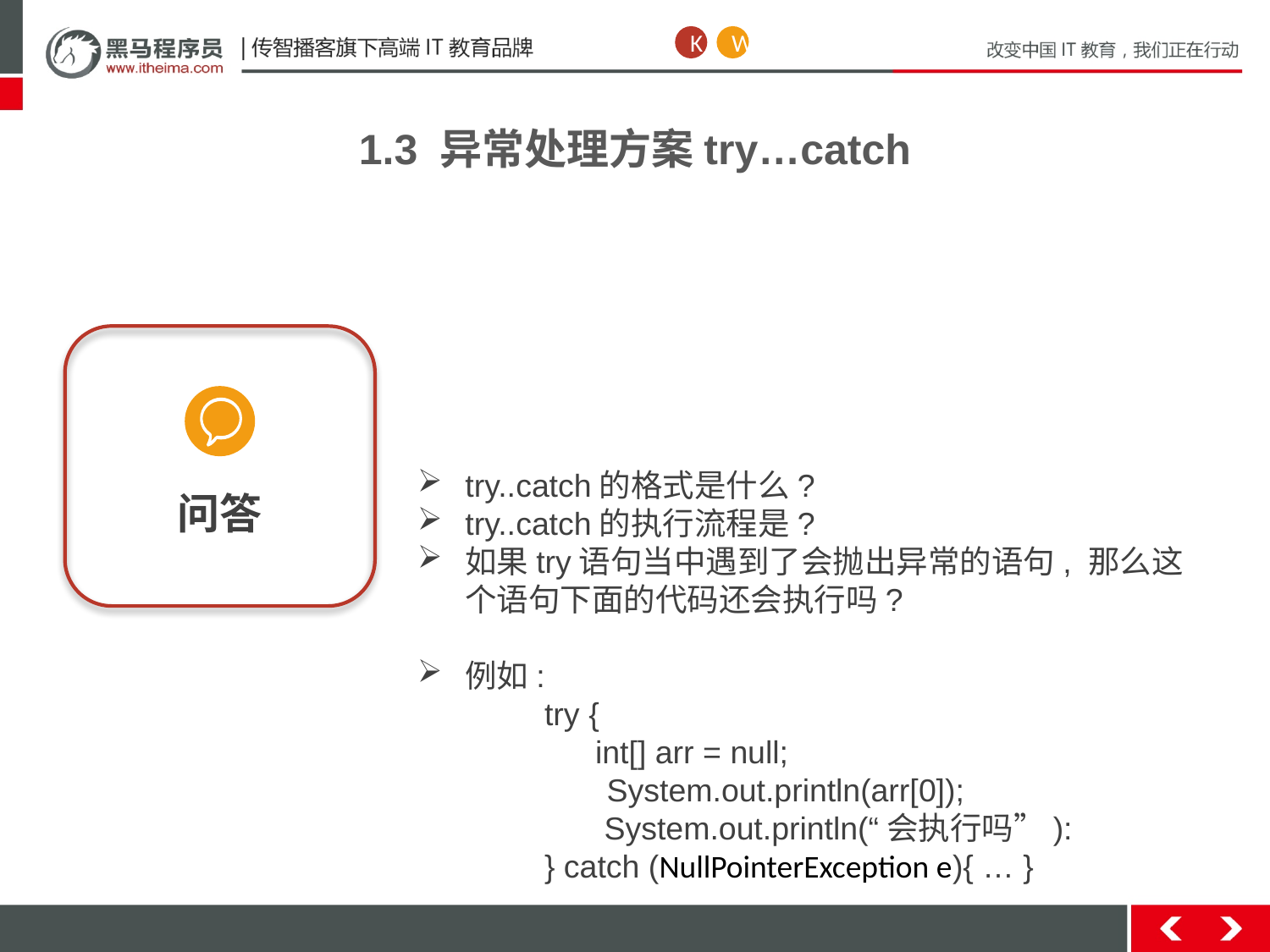

K
W
1.3 异常处理方案try…catch

问答
try..catch的格式是什么?
try..catch的执行流程是?
如果try语句当中遇到了会抛出异常的语句, 那么这个语句下面的代码还会执行吗?

例如:
	try {
                    int[] arr = null;
	       System.out.println(arr[0]);
                     System.out.println(“会执行吗”):
	} catch (NullPointerException e){ … }